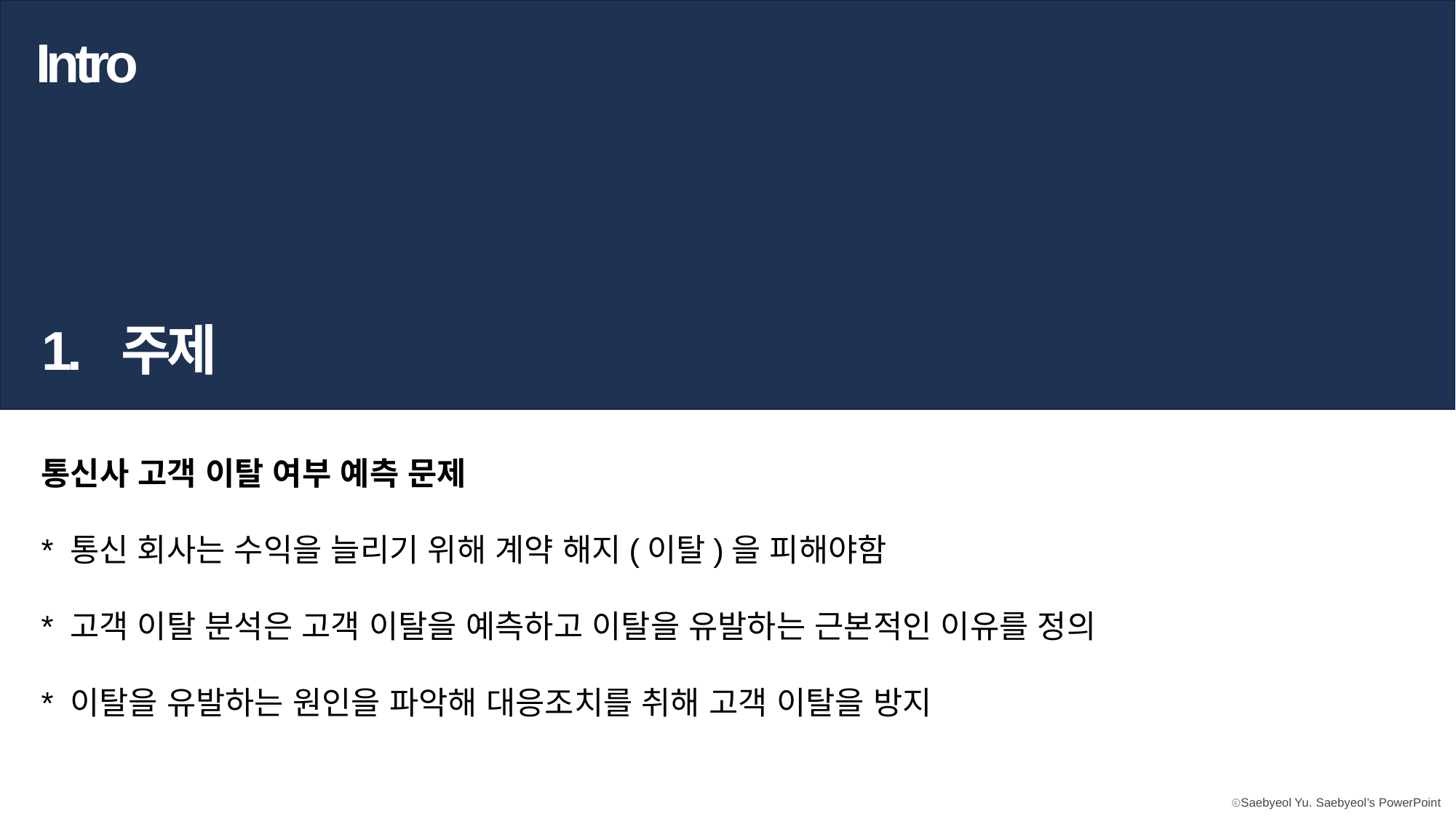

Intro
1.  주제
통신사 고객 이탈 여부 예측 문제

* 통신 회사는 수익을 늘리기 위해 계약 해지(이탈)을 피해야함
* 고객 이탈 분석은 고객 이탈을 예측하고 이탈을 유발하는 근본적인 이유를 정의

* 이탈을 유발하는 원인을 파악해 대응조치를 취해 고객 이탈을 방지